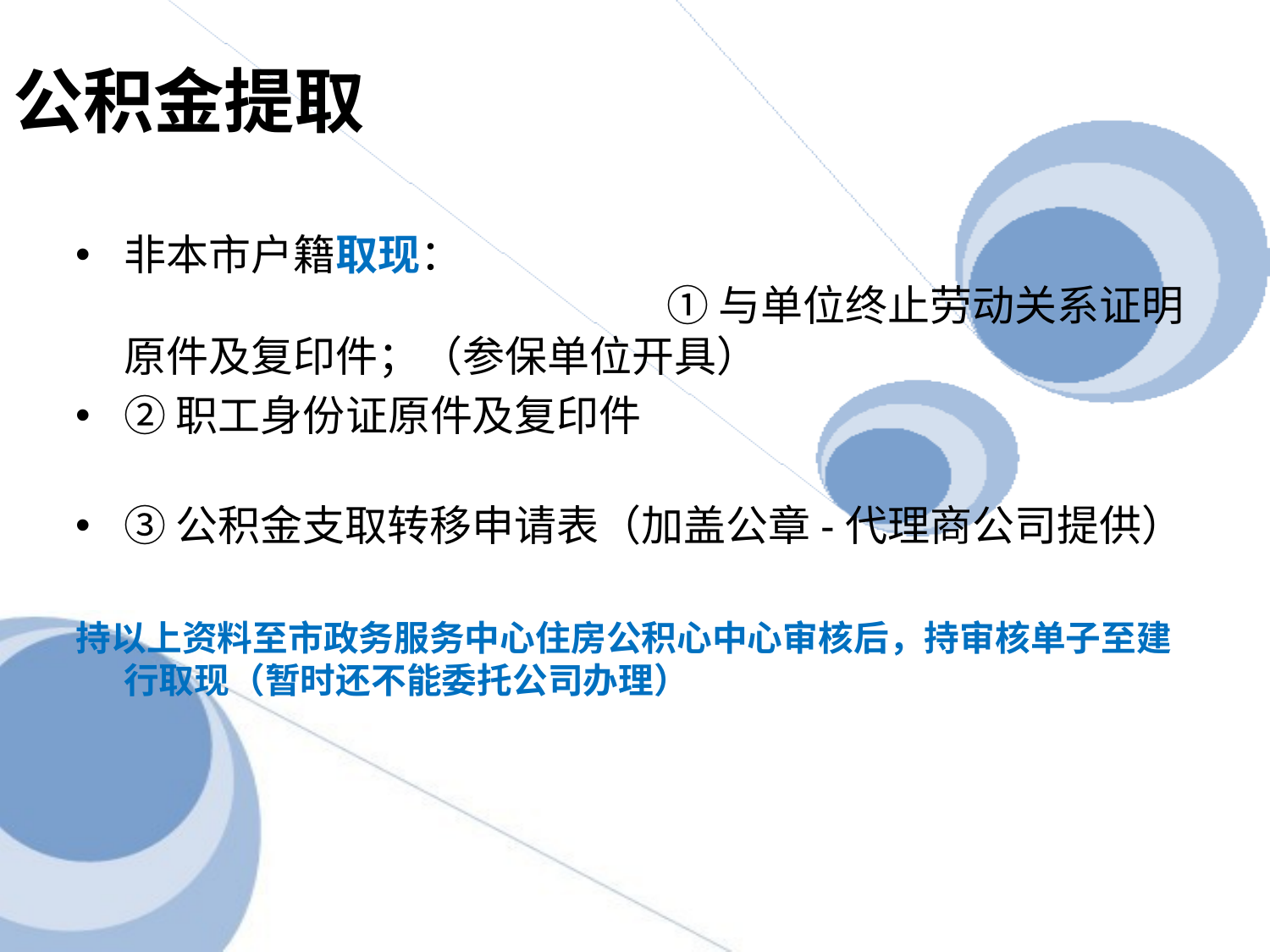

# 公积金提取
非本市户籍取现：                                                                                                                                      ① 与单位终止劳动关系证明原件及复印件；（参保单位开具）
②职工身份证原件及复印件
③公积金支取转移申请表（加盖公章-代理商公司提供）

持以上资料至市政务服务中心住房公积心中心审核后，持审核单子至建行取现（暂时还不能委托公司办理）